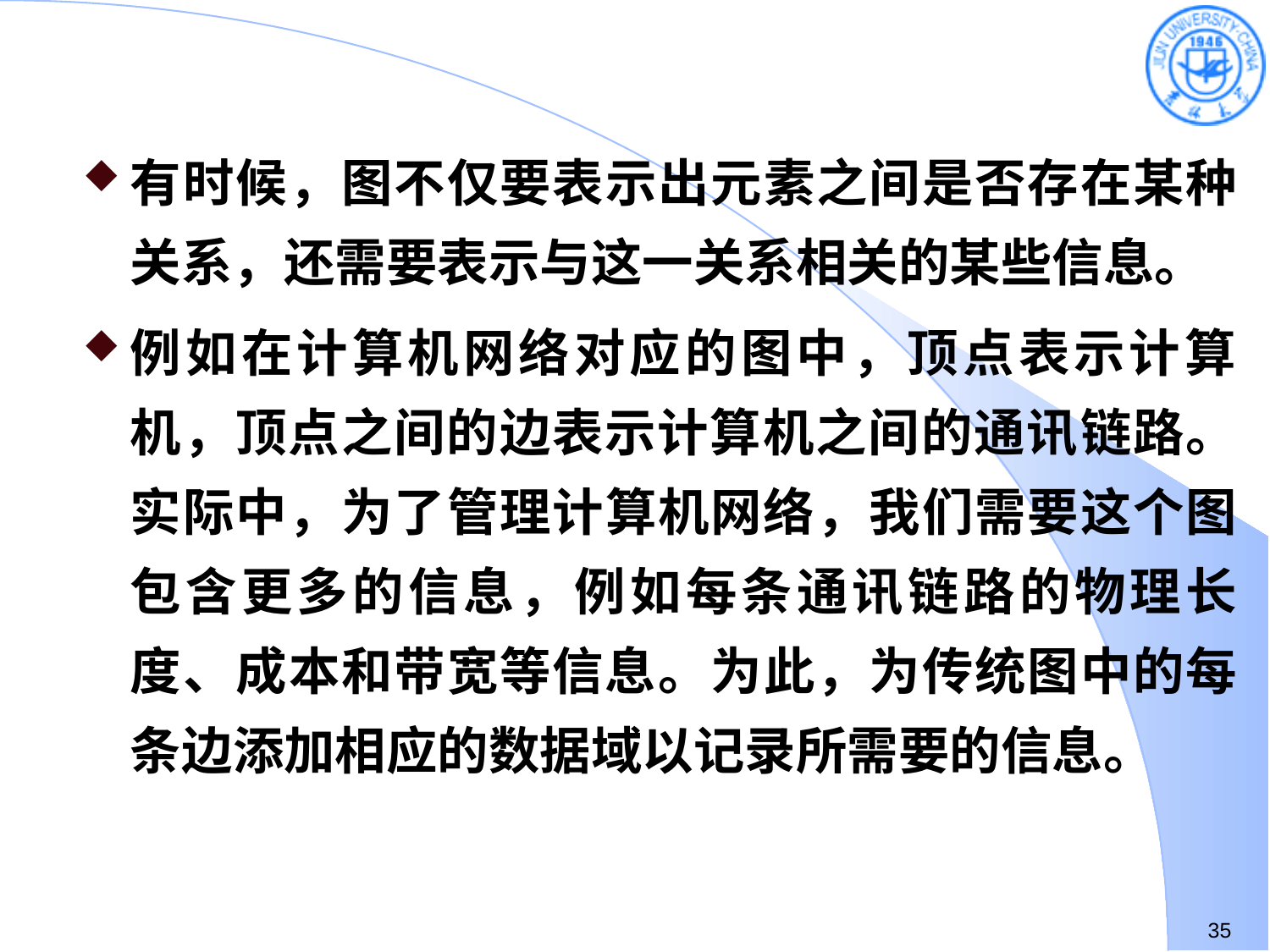

有时候，图不仅要表示出元素之间是否存在某种关系，还需要表示与这一关系相关的某些信息。
例如在计算机网络对应的图中，顶点表示计算机，顶点之间的边表示计算机之间的通讯链路。实际中，为了管理计算机网络，我们需要这个图包含更多的信息，例如每条通讯链路的物理长度、成本和带宽等信息。为此，为传统图中的每条边添加相应的数据域以记录所需要的信息。